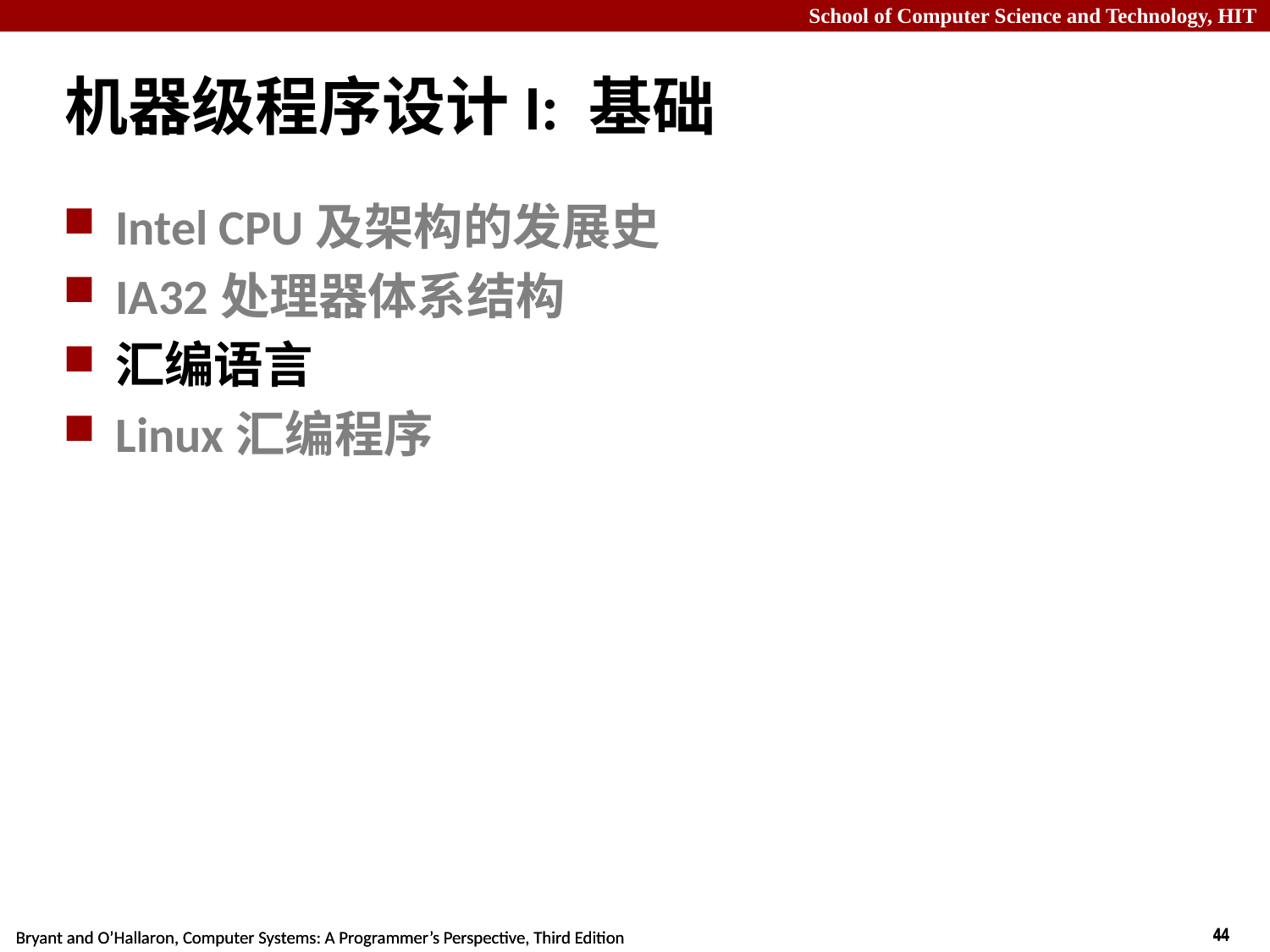

# 机器级程序设计I: 基础
Intel CPU及架构的发展史
IA32处理器体系结构
汇编语言
Linux汇编程序